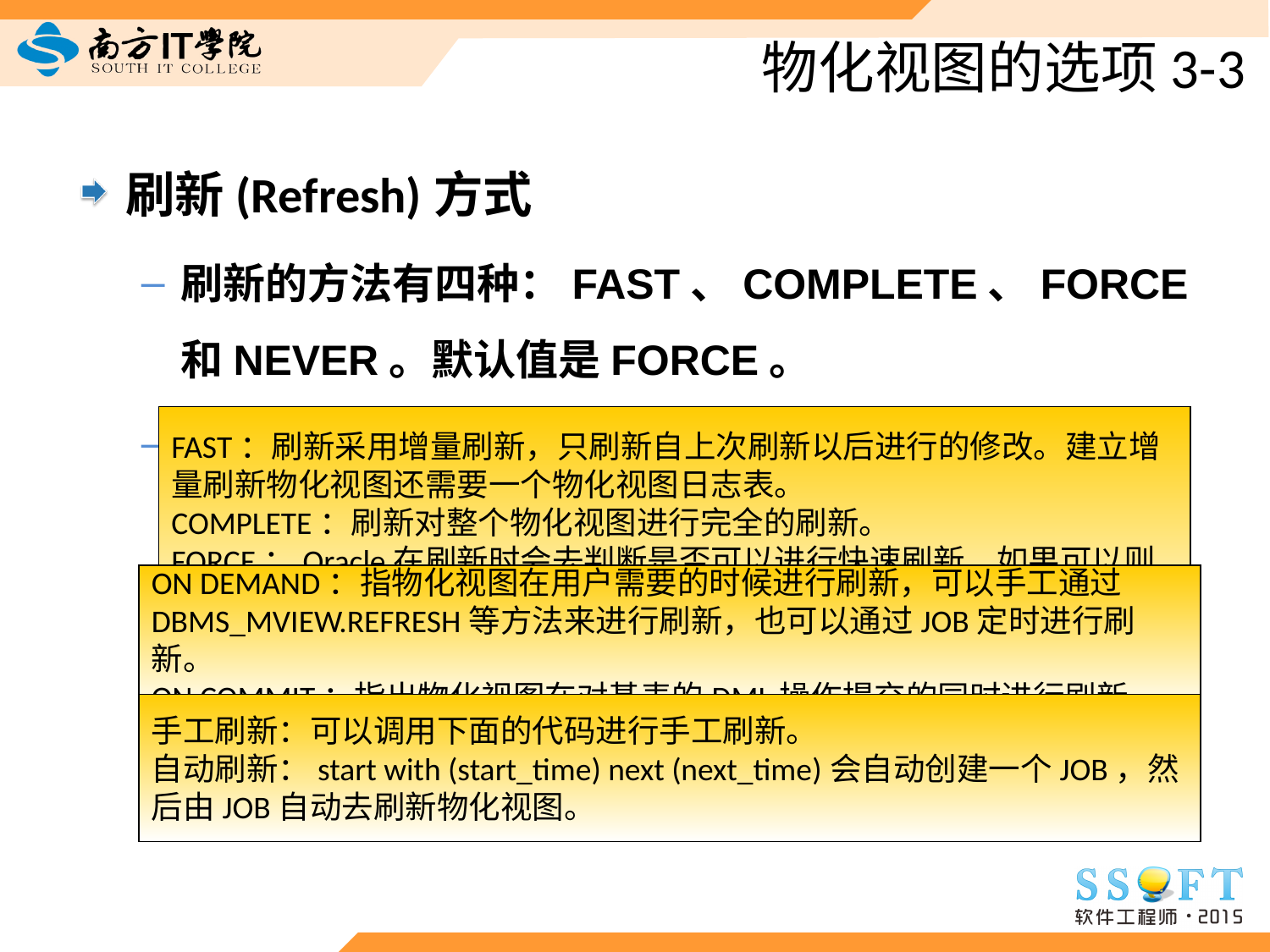

# 物化视图的选项3-3
刷新(Refresh)方式
刷新的方法有四种：FAST、COMPLETE、FORCE和NEVER。默认值是FORCE。
刷新的模式有两种：ON DEMAND和ON COMMIT。 默认值是ON DEMAND
刷新方式有两种：手工刷新与自动刷新。
FAST：刷新采用增量刷新，只刷新自上次刷新以后进行的修改。建立增量刷新物化视图还需要一个物化视图日志表。
COMPLETE：刷新对整个物化视图进行完全的刷新。
FORCE：Oracle在刷新时会去判断是否可以进行快速刷新，如果可以则采用FAST方式，否则采用COMPLETE的方式。这是默认的刷新方式。
NEVER：物化视图不进行任何刷新。
ON DEMAND：指物化视图在用户需要的时候进行刷新，可以手工通过DBMS_MVIEW.REFRESH等方法来进行刷新，也可以通过JOB定时进行刷新。
ON COMMIT：指出物化视图在对基表的DML操作提交的同时进行刷新。
手工刷新：可以调用下面的代码进行手工刷新。
自动刷新：start with (start_time) next (next_time)会自动创建一个JOB，然后由JOB自动去刷新物化视图。